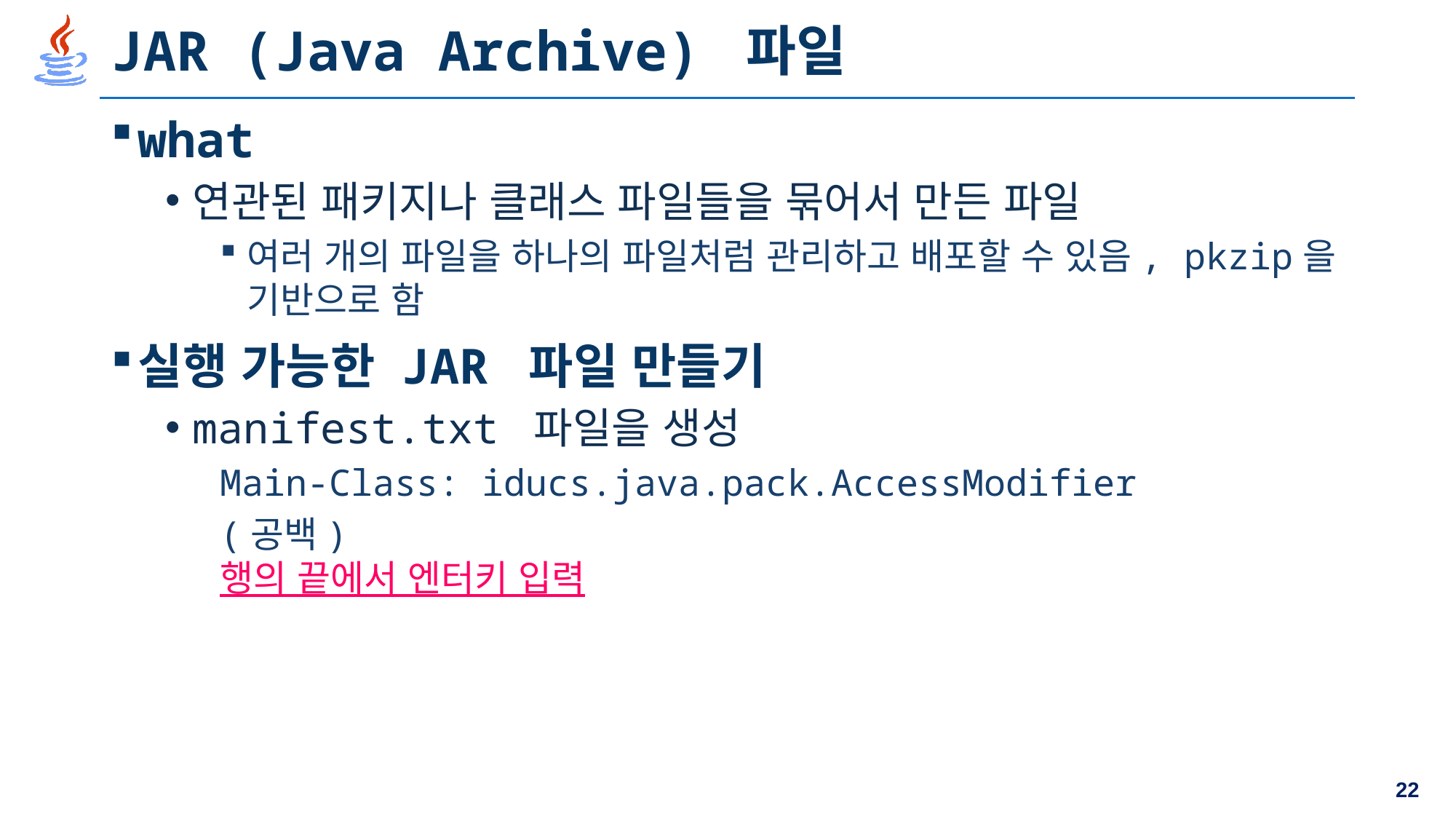

# JAR (Java Archive) 파일
what
연관된 패키지나 클래스 파일들을 묶어서 만든 파일
여러 개의 파일을 하나의 파일처럼 관리하고 배포할 수 있음, pkzip을 기반으로 함
실행 가능한 JAR 파일 만들기
manifest.txt 파일을 생성
Main-Class: iducs.java.pack.AccessModifier
(공백)
행의 끝에서 엔터키 입력
22